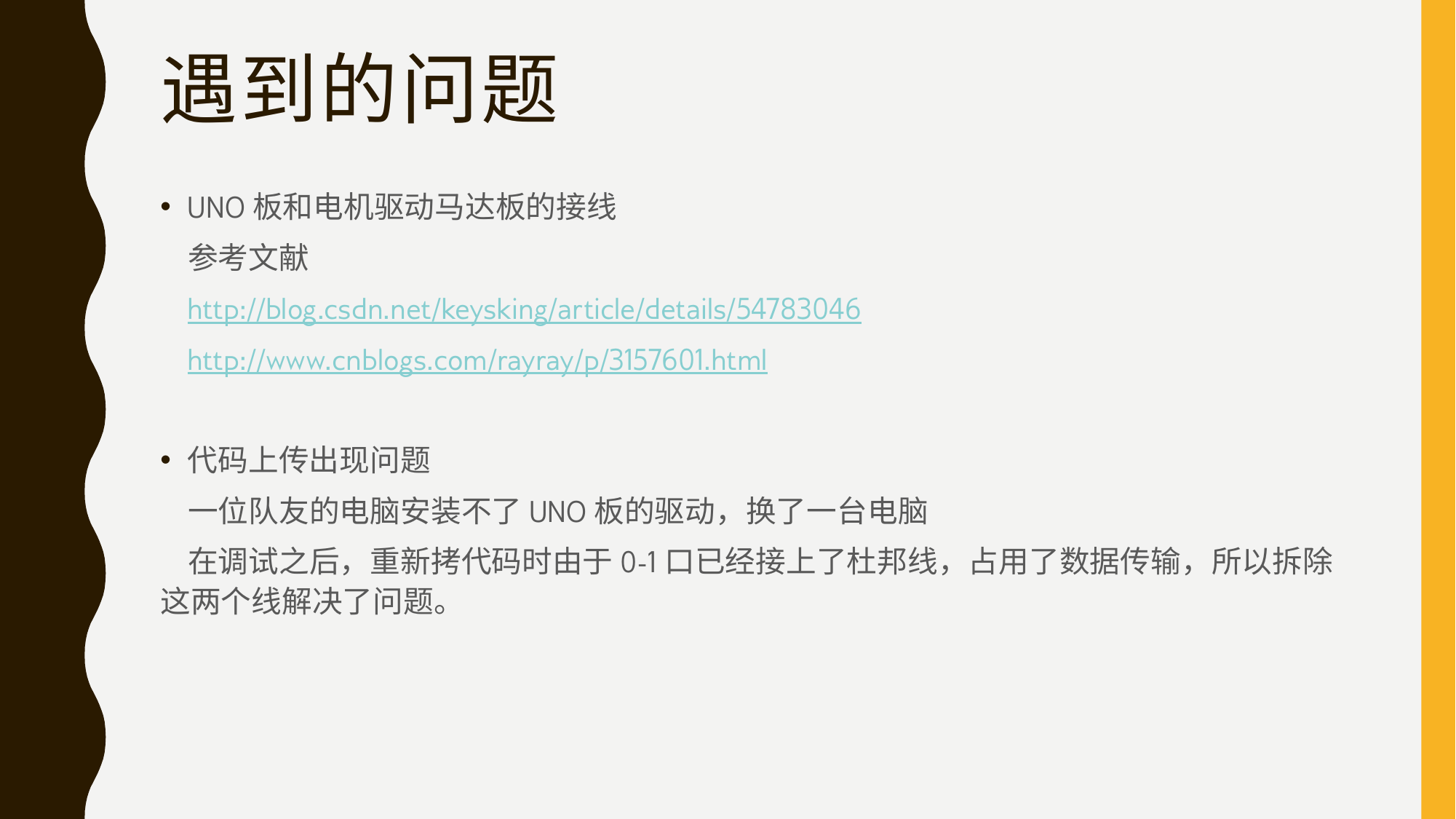

# 遇到的问题
UNO板和电机驱动马达板的接线
   参考文献
   http://blog.csdn.net/keysking/article/details/54783046
   http://www.cnblogs.com/rayray/p/3157601.html

代码上传出现问题
   一位队友的电脑安装不了UNO板的驱动，换了一台电脑
   在调试之后，重新拷代码时由于0-1口已经接上了杜邦线，占用了数据传输，所以拆除这两个线解决了问题。